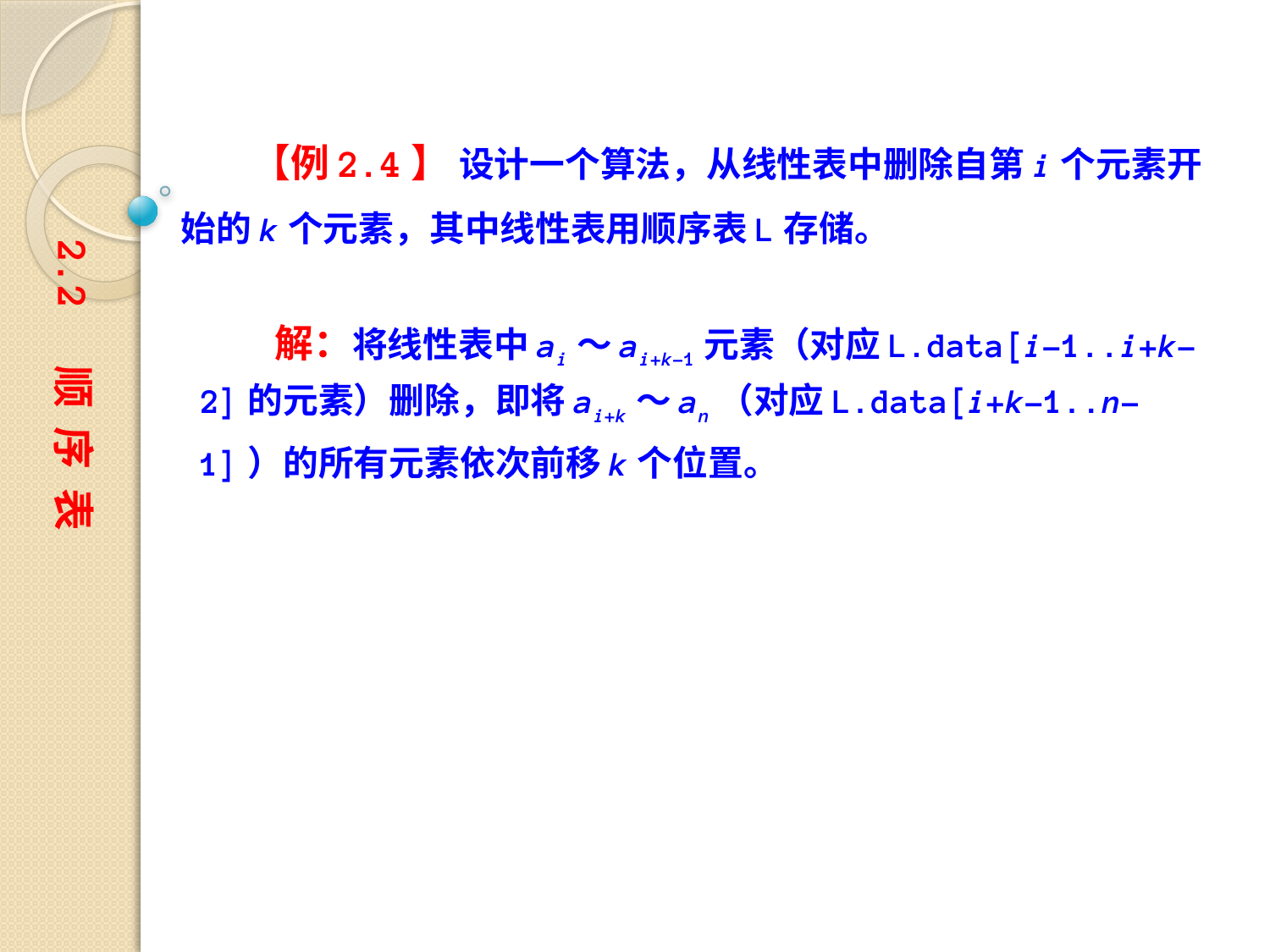

【例2.4】 设计一个算法，从线性表中删除自第i个元素开始的k个元素，其中线性表用顺序表L存储。
2.2  顺  序  表
　　解：将线性表中ai～ai+k-1元素（对应L.data[i-1..i+k-2]的元素）删除，即将ai+k～an（对应L.data[i+k-1..n-1]）的所有元素依次前移k个位置。